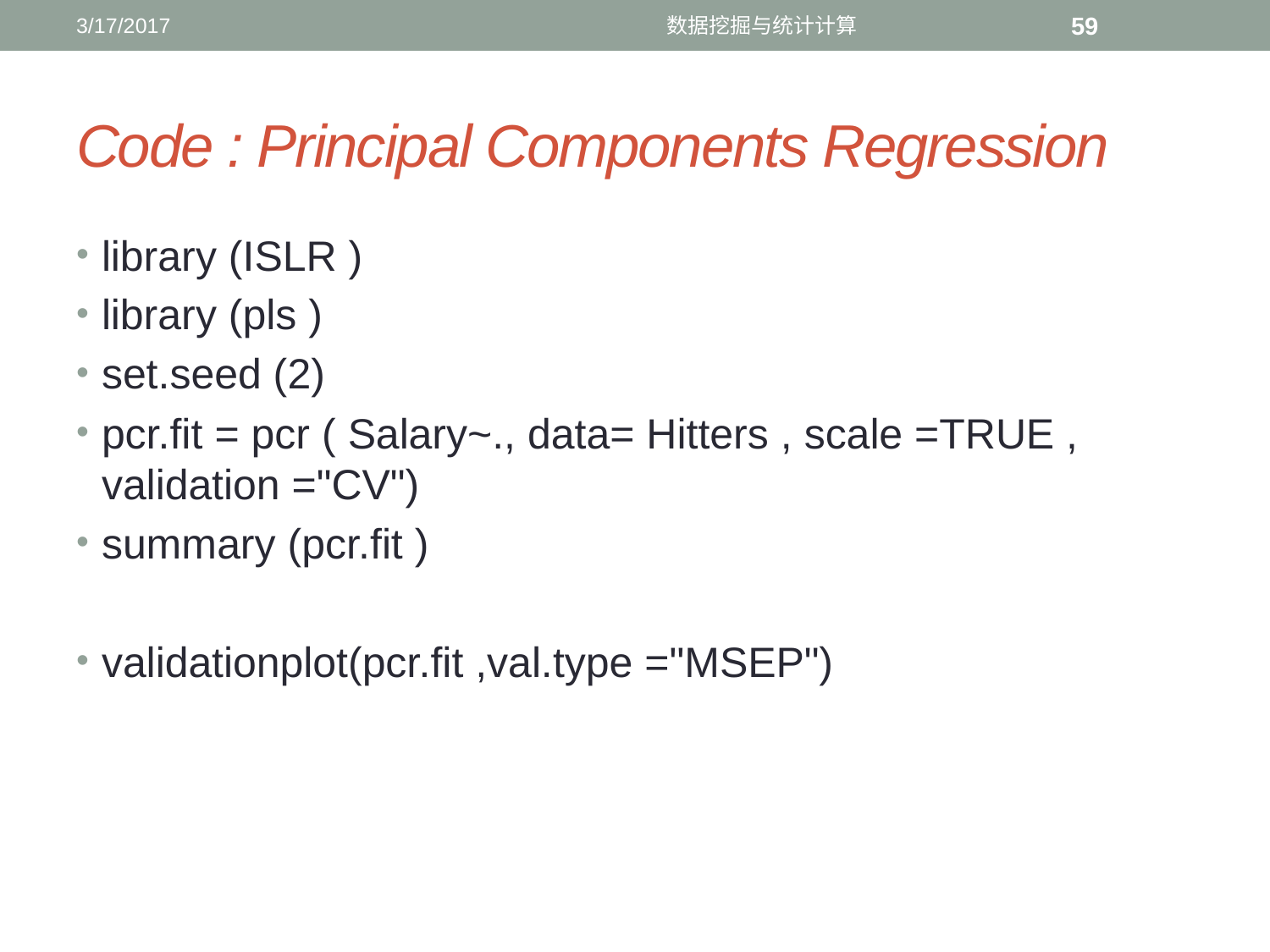

3/17/2017
数据挖掘与统计计算
59
# Code : Principal Components Regression
library (ISLR )
library (pls )
set.seed (2)
pcr.fit = pcr ( Salary~., data= Hitters , scale =TRUE , validation ="CV")
summary (pcr.fit )

validationplot(pcr.fit ,val.type ="MSEP")